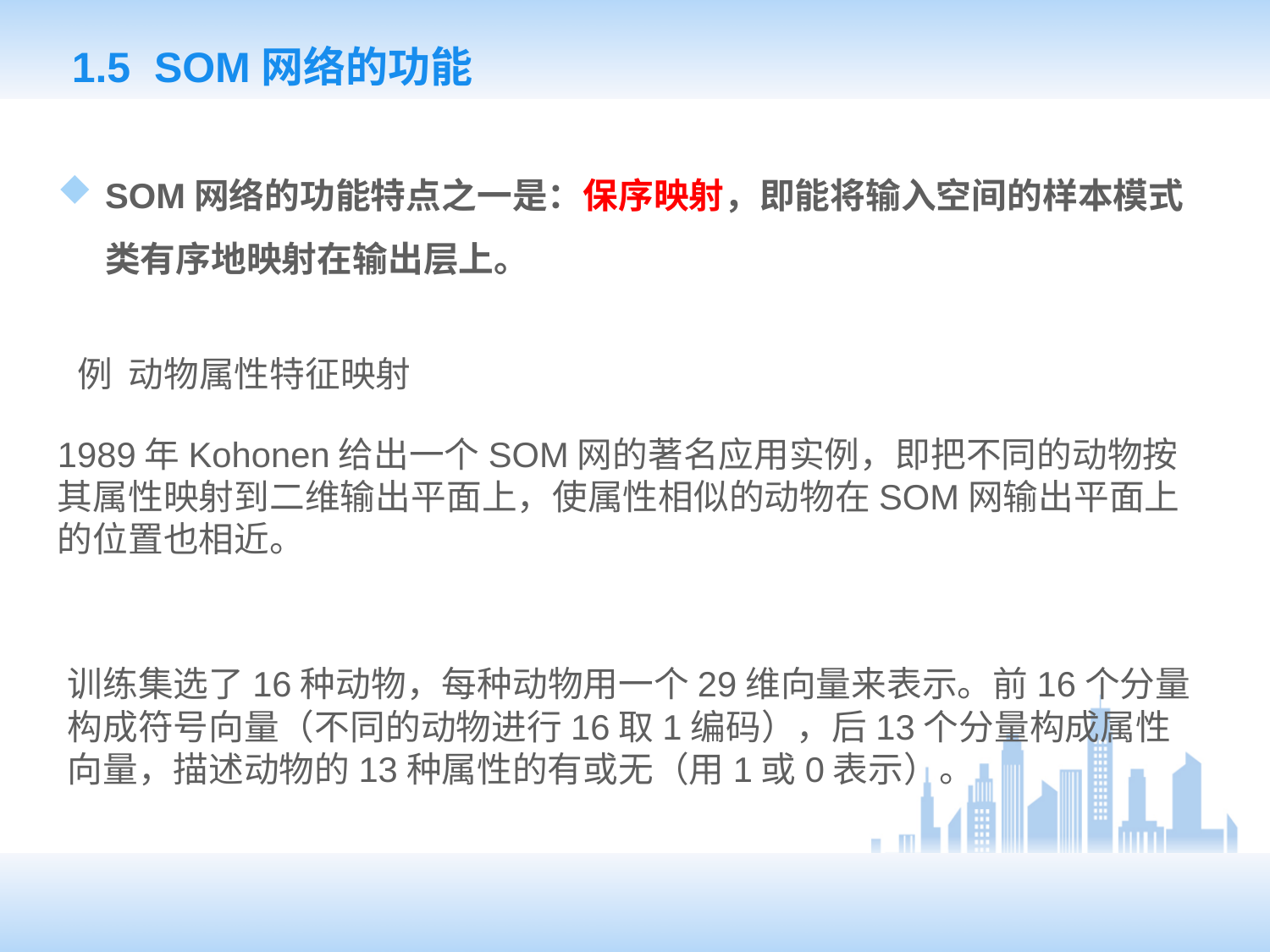

# 1.5  SOM网络的功能
SOM网络的功能特点之一是：保序映射，即能将输入空间的样本模式类有序地映射在输出层上。
例  动物属性特征映射
1989年Kohonen给出一个SOM网的著名应用实例，即把不同的动物按其属性映射到二维输出平面上，使属性相似的动物在SOM网输出平面上的位置也相近。
训练集选了16种动物，每种动物用一个29维向量来表示。前16个分量构成符号向量（不同的动物进行16取1编码），后13个分量构成属性向量，描述动物的13种属性的有或无（用1或0表示）。